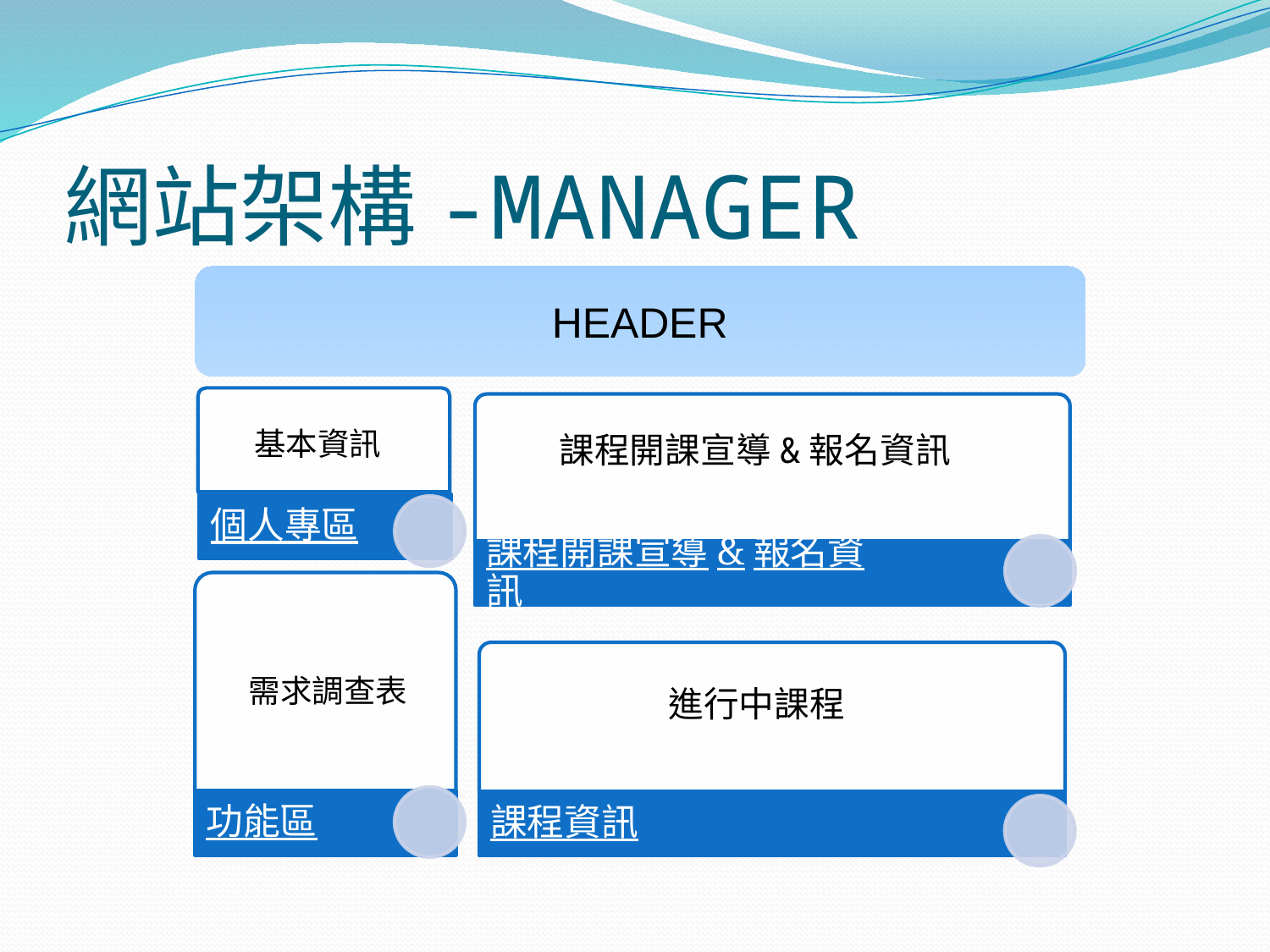

# 網站架構-MANAGER
HEADER
個人專區
功能區
課程開課宣導&報名資訊
課程資訊
基本資訊

課程開課宣導&報名資訊

需求調查表
進行中課程